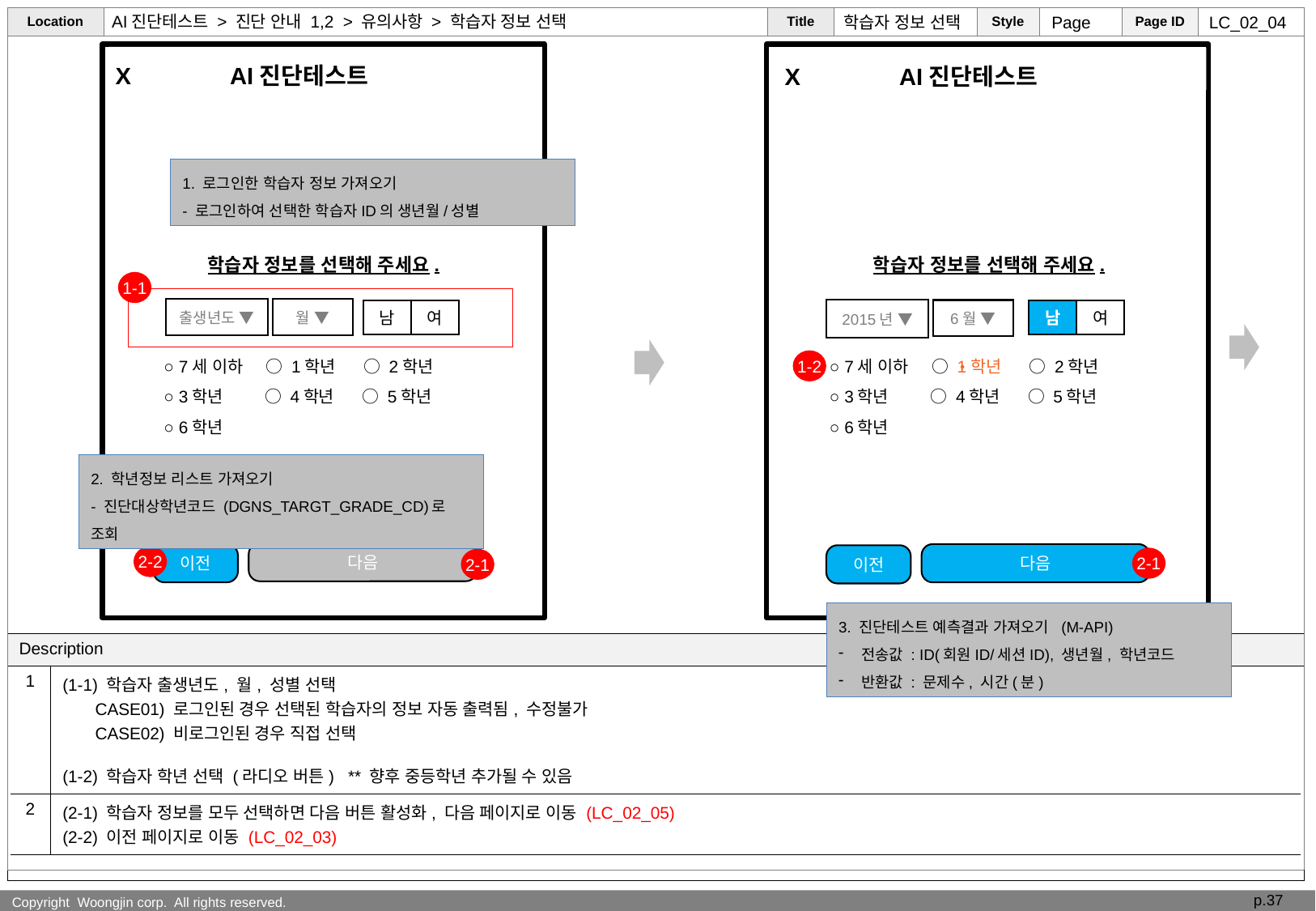

# AI진단테스트 > 진단 안내 1,2  > 유의사항 > 학습자 정보 선택
학습자 정보 선택
Page
LC_02_04
 X               AI진단테스트
 X               AI진단테스트
1. 로그인한 학습자 정보 가져오기
- 로그인하여 선택한 학습자ID의 생년월/성별
학습자 정보를 선택해 주세요.

      ○ 7세 이하     ○ 1학년      ○ 2학년

      ○ 3학년         ○ 4학년      ○ 5학년

      ○ 6학년

학습자 정보를 선택해 주세요.

      ○ 7세 이하     ○ 1학년      ○ 2학년

      ○ 3학년         ○ 4학년      ○ 5학년

      ○ 6학년

1-1

출생년도 ▼
월 ▼
2015년 ▼
6월 ▼
남
여
남
여

1-2
●
2. 학년정보 리스트 가져오기
- 진단대상학년코드 (DGNS_TARGT_GRADE_CD)로 조회
다음
이전
다음
이전
2-2
2-1
2-1
3. 진단테스트 예측결과 가져오기  (M-API)
전송값 : ID(회원ID/세션ID), 생년월, 학년코드
반환값 : 문제수, 시간(분)
| 1 | (1-1) 학습자 출생년도, 월, 성별 선택 CASE01) 로그인된 경우 선택된 학습자의 정보 자동 출력됨, 수정불가 CASE02) 비로그인된 경우 직접 선택 (1-2) 학습자 학년 선택 (라디오 버튼) \*\* 향후 중등학년 추가될 수 있음 |
| --- | --- |
| 2 | (2-1) 학습자 정보를 모두 선택하면 다음 버튼 활성화, 다음 페이지로 이동 (LC\_02\_05) (2-2) 이전 페이지로 이동 (LC\_02\_03) |